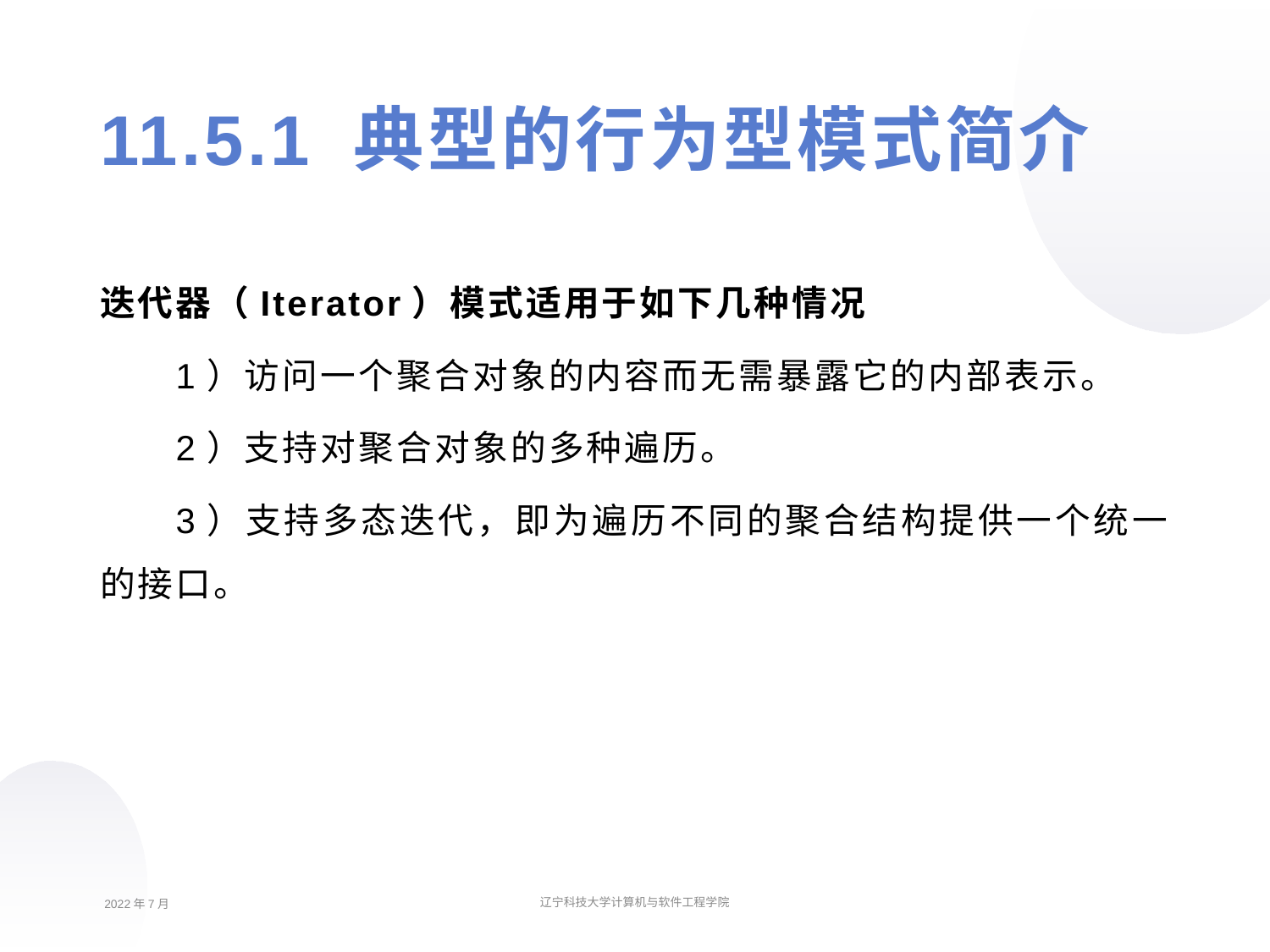

11.5.1 典型的行为型模式简介
迭代器（Iterator）模式适用于如下几种情况
1）访问一个聚合对象的内容而无需暴露它的内部表示。
2）支持对聚合对象的多种遍历。
3）支持多态迭代，即为遍历不同的聚合结构提供一个统一的接口。

2022年7月
辽宁科技大学计算机与软件工程学院
140